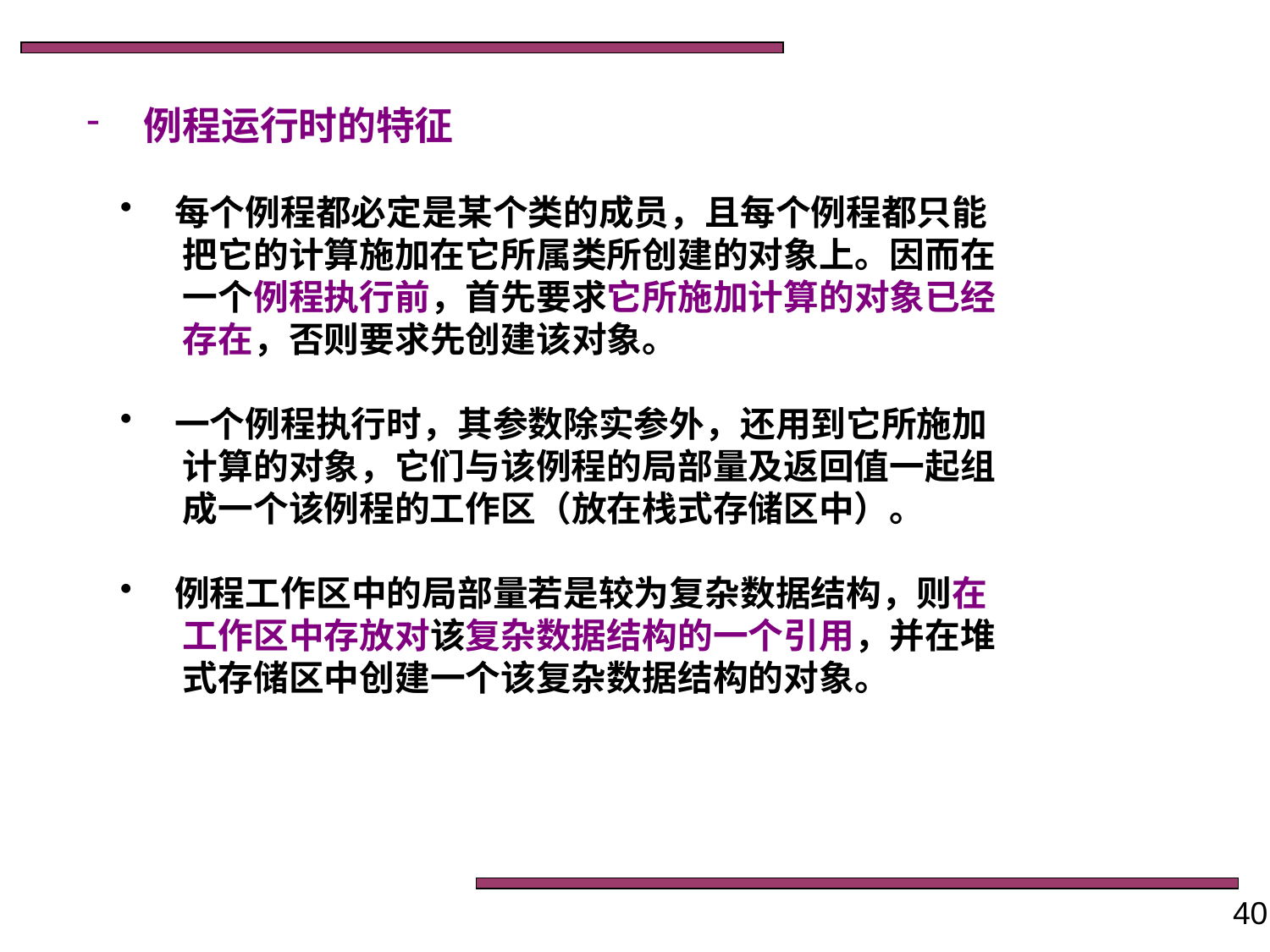

例程运行时的特征

  每个例程都必定是某个类的成员，且每个例程都只能
   把它的计算施加在它所属类所创建的对象上。因而在
   一个例程执行前，首先要求它所施加计算的对象已经
   存在，否则要求先创建该对象。

  一个例程执行时，其参数除实参外，还用到它所施加
   计算的对象，它们与该例程的局部量及返回值一起组
   成一个该例程的工作区（放在栈式存储区中）。

  例程工作区中的局部量若是较为复杂数据结构，则在
   工作区中存放对该复杂数据结构的一个引用，并在堆
   式存储区中创建一个该复杂数据结构的对象。
40